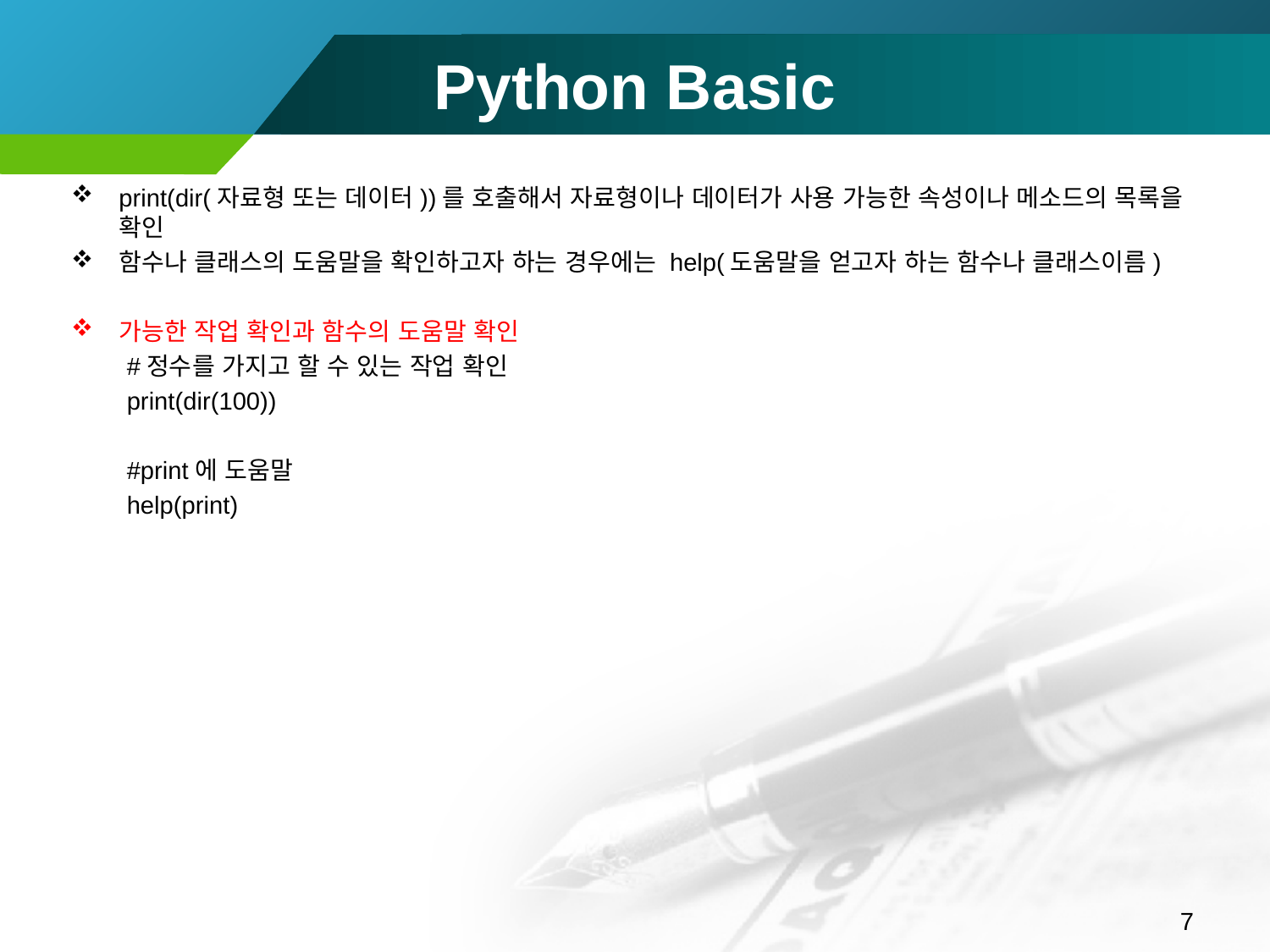

# Python Basic
print(dir(자료형 또는 데이터))를 호출해서 자료형이나 데이터가 사용 가능한 속성이나 메소드의 목록을 확인
함수나 클래스의 도움말을 확인하고자 하는 경우에는 help(도움말을 얻고자 하는 함수나 클래스이름)

가능한 작업 확인과 함수의 도움말 확인
﻿#정수를 가지고 할 수 있는 작업 확인
print(dir(100))

#print에 도움말
help(print)
7